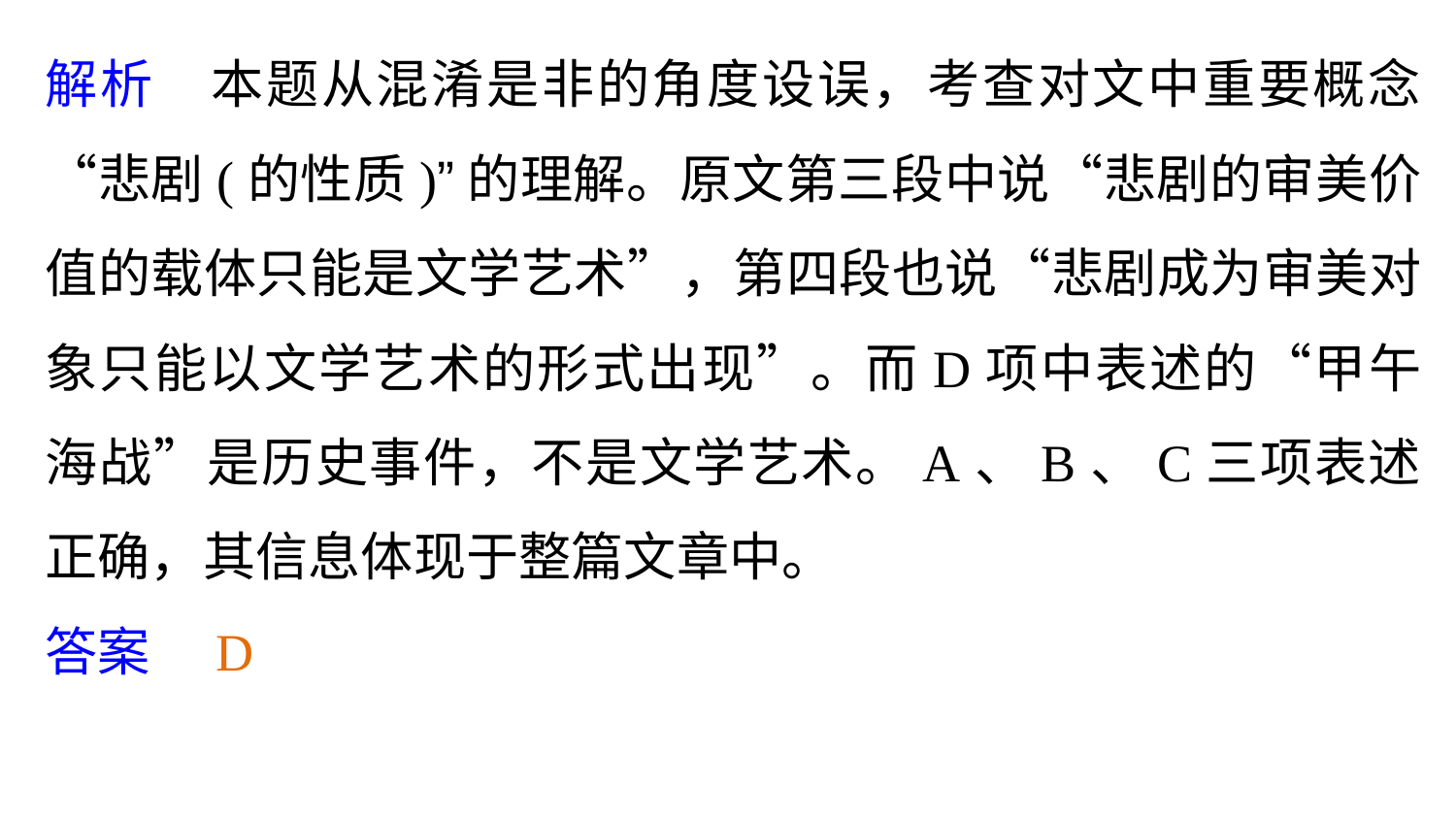

解析　本题从混淆是非的角度设误，考查对文中重要概念“悲剧(的性质)”的理解。原文第三段中说“悲剧的审美价值的载体只能是文学艺术”，第四段也说“悲剧成为审美对象只能以文学艺术的形式出现”。而D项中表述的“甲午海战”是历史事件，不是文学艺术。A、B、C三项表述正确，其信息体现于整篇文章中。
答案　D